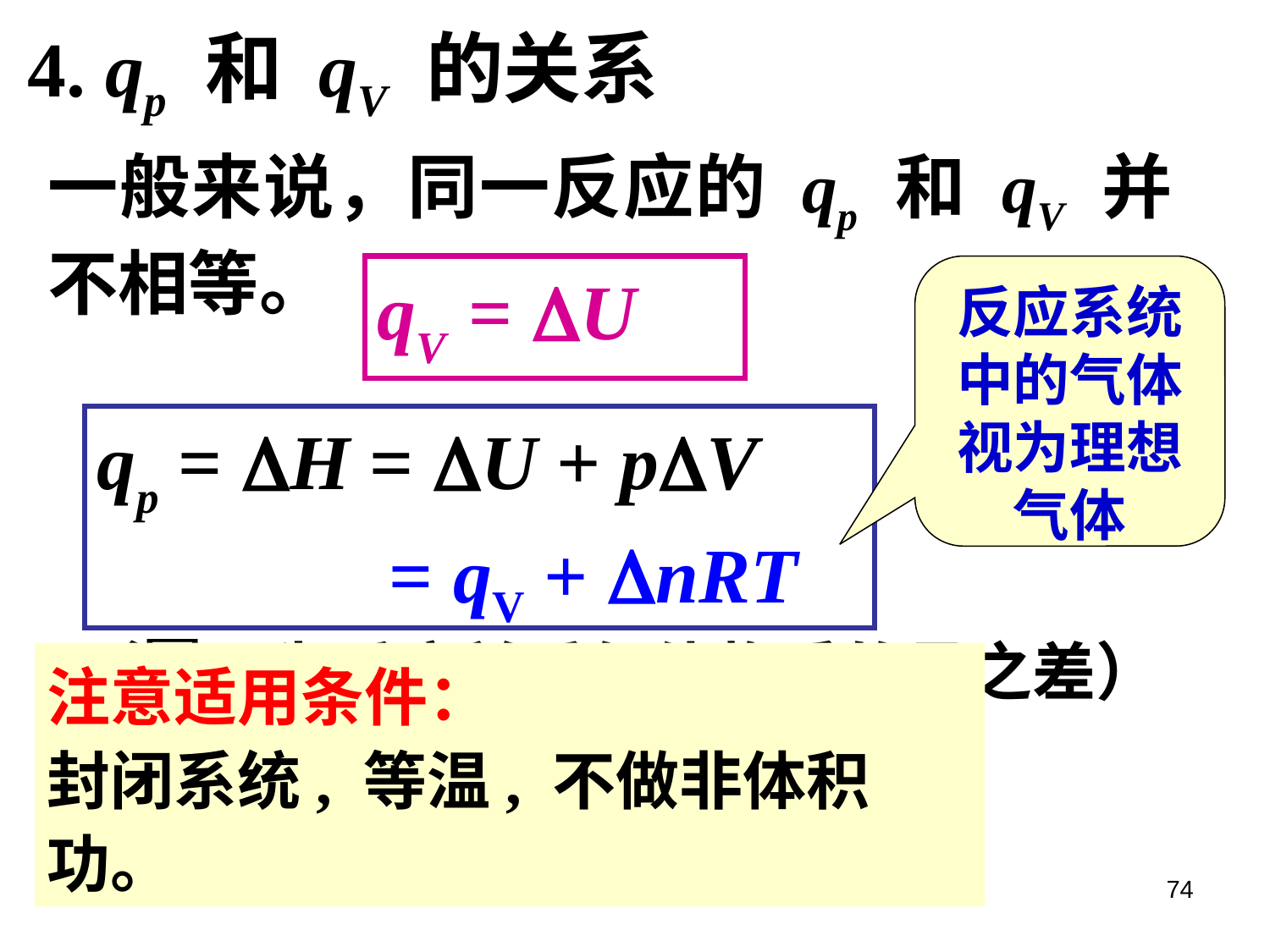

# 4. qp 和 qV 的关系
一般来说，同一反应的 qp 和 qV 并不相等。
qV  = ΔU
反应系统中的气体视为理想气体
qp = ΔH = ΔU + pΔV
               = qV + ΔnRT
（Δn为反应前后气体物质的量之差）
注意适用条件：
封闭系统, 等温, 不做非体积功。
74